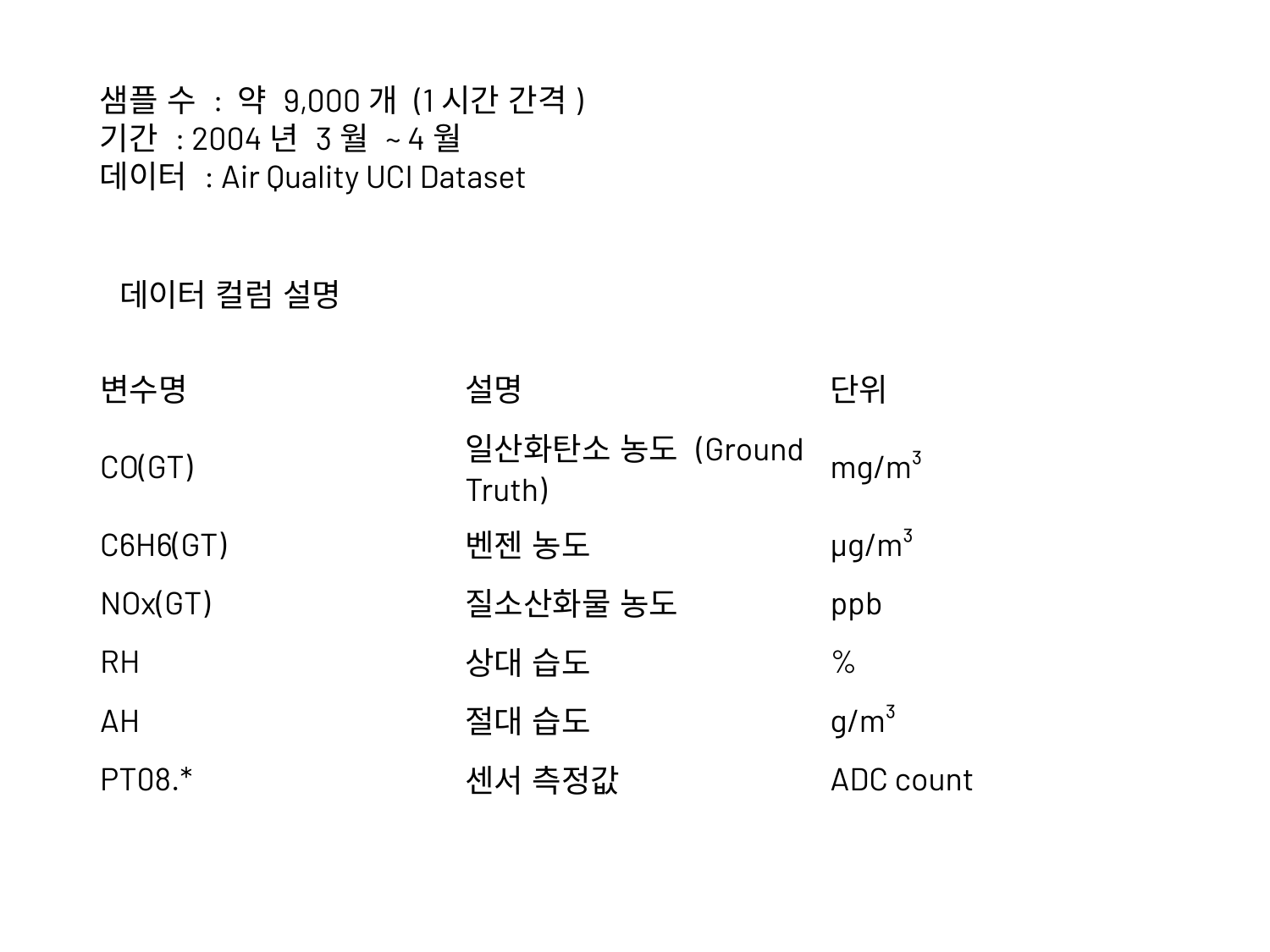

샘플 수 : 약 9,000개 (1시간 간격)
기간 : 2004년 3월 ~ 4월
데이터 : Air Quality UCI Dataset
데이터 컬럼 설명
| 변수명 | 설명 | 단위 |
| --- | --- | --- |
| CO(GT) | 일산화탄소 농도 (Ground Truth) | mg/m³ |
| C6H6(GT) | 벤젠 농도 | μg/m³ |
| NOx(GT) | 질소산화물 농도 | ppb |
| RH | 상대 습도 | % |
| AH | 절대 습도 | g/m³ |
| PT08.\* | 센서 측정값 | ADC count |